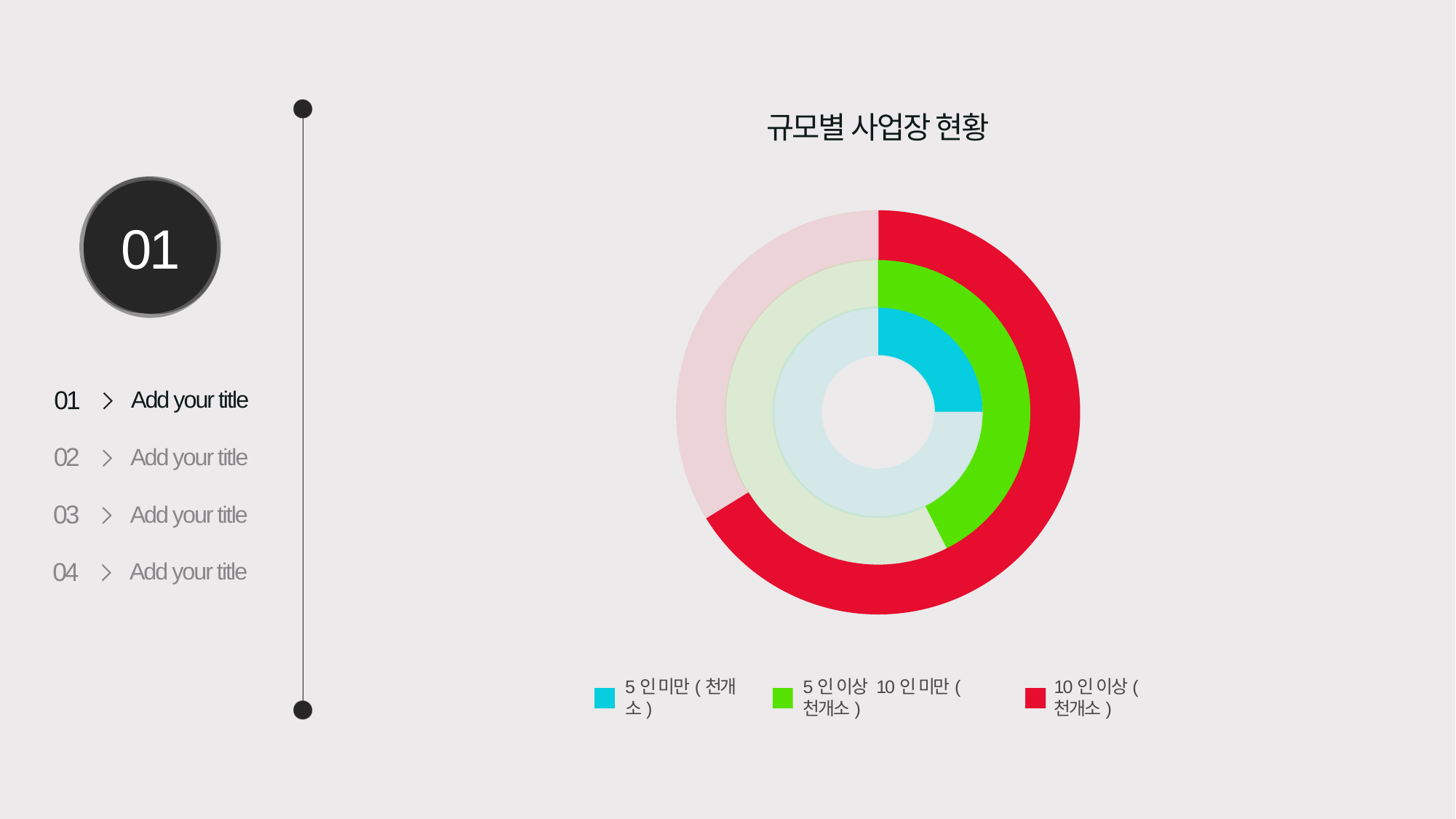

규모별 사업장 현황

# 01

Add your title
01
Add your title
02
Add your title
03
Add your title
04
5인 미만(천개소)

5인 이상 10인 미만(천개소)

10인 이상(천개소)